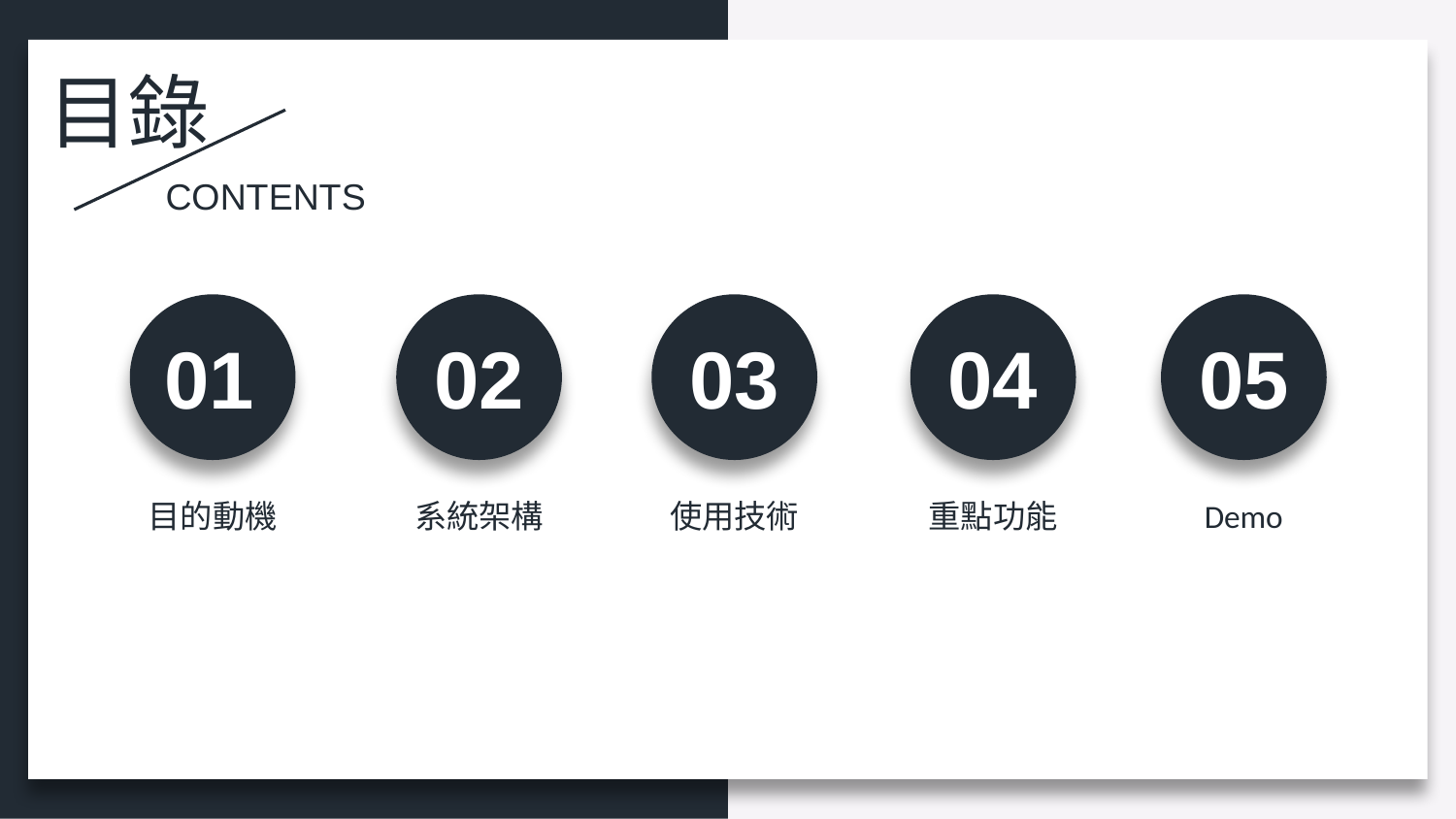

目錄
CONTENTS

01
02
04
05
03
目的動機
系統架構
使用技術
重點功能
Demo